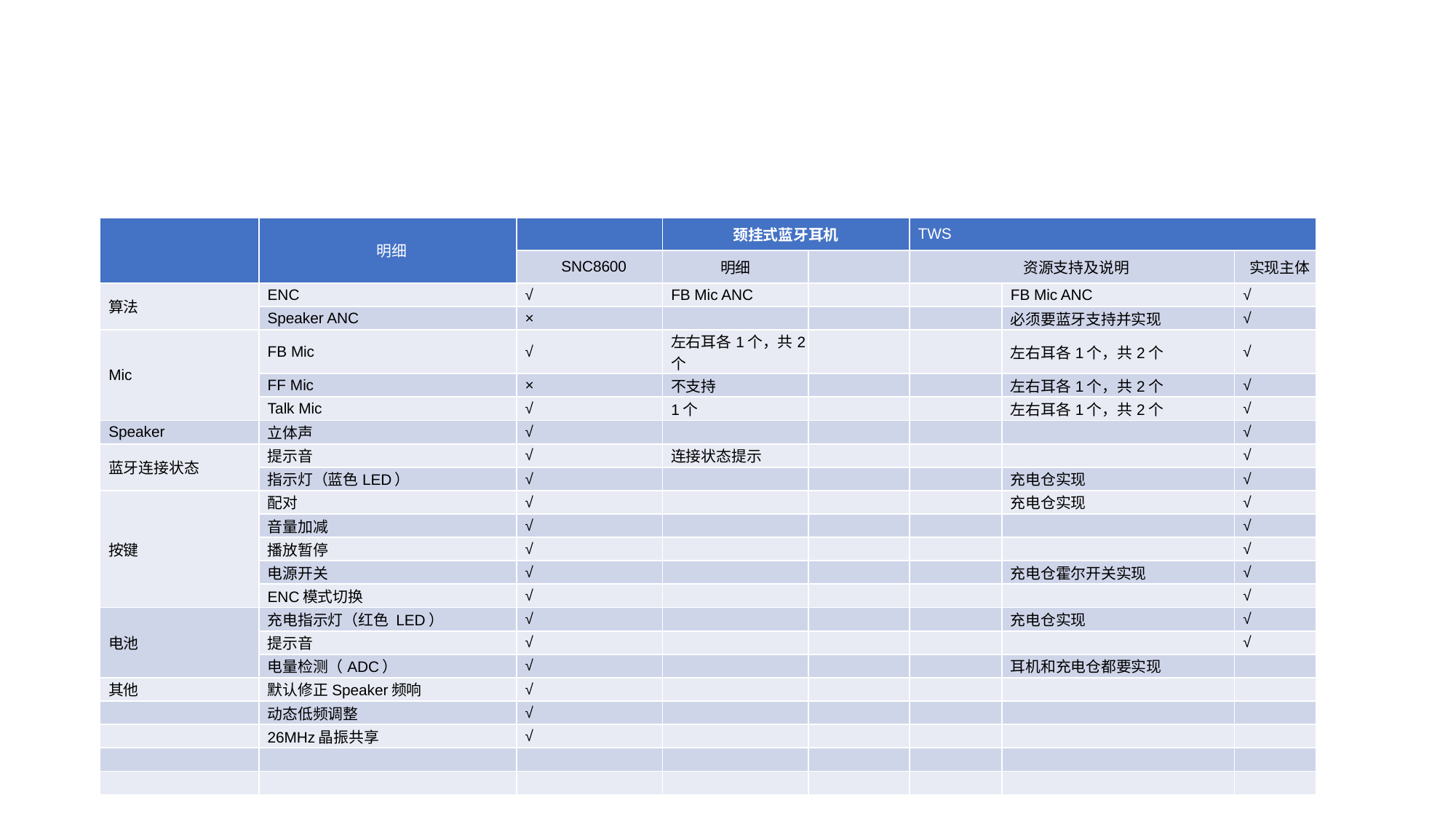

#
|  | 明细 |  | 颈挂式蓝牙耳机 |  | TWS |  |  |
| --- | --- | --- | --- | --- | --- | --- | --- |
|  |  | SNC8600 | 明细 |  | 资源支持及说明 |  | 实现主体 |
| 算法 | ENC | √ | FB Mic ANC |  |  | FB Mic ANC | √ |
|  | Speaker ANC | × |  |  |  | 必须要蓝牙支持并实现 | √ |
| Mic | FB Mic | √ | 左右耳各1个，共2个 |  |  | 左右耳各1个，共2个 | √ |
|  | FF Mic | × | 不支持 |  |  | 左右耳各1个，共2个 | √ |
|  | Talk Mic | √ | 1个 |  |  | 左右耳各1个，共2个 | √ |
| Speaker | 立体声 | √ |  |  |  |  | √ |
| 蓝牙连接状态 | 提示音 | √ | 连接状态提示 |  |  |  | √ |
|  | 指示灯（蓝色LED） | √ |  |  |  | 充电仓实现 | √ |
| 按键 | 配对 | √ |  |  |  | 充电仓实现 | √ |
|  | 音量加减 | √ |  |  |  |  | √ |
|  | 播放暂停 | √ |  |  |  |  | √ |
|  | 电源开关 | √ |  |  |  | 充电仓霍尔开关实现 | √ |
|  | ENC模式切换 | √ |  |  |  |  | √ |
| 电池 | 充电指示灯（红色 LED） | √ |  |  |  | 充电仓实现 | √ |
|  | 提示音 | √ |  |  |  |  | √ |
|  | 电量检测（ADC） | √ |  |  |  | 耳机和充电仓都要实现 |  |
| 其他 | 默认修正Speaker频响 | √ |  |  |  |  |  |
|  | 动态低频调整 | √ |  |  |  |  |  |
|  | 26MHz晶振共享 | √ |  |  |  |  |  |
|  |  |  |  |  |  |  |  |
|  |  |  |  |  |  |  |  |